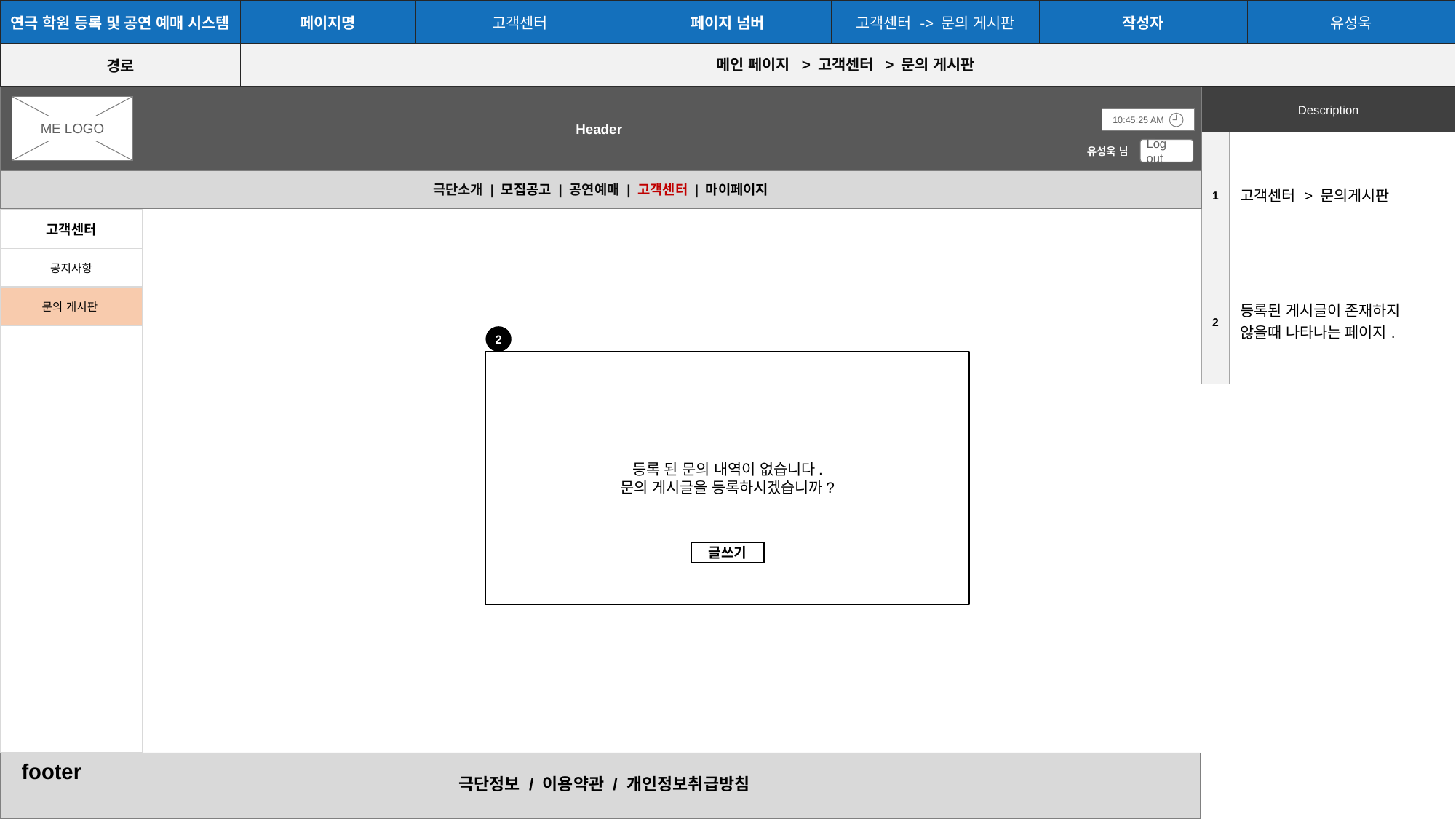

| 연극 학원 등록 및 공연 예매 시스템 | 페이지명 | 고객센터 | 페이지 넘버 | 고객센터 -> 문의 게시판 | 작성자 | 유성욱 |
| --- | --- | --- | --- | --- | --- | --- |
| 경로 | 메인 페이지 > 고객센터 > 문의 게시판 |  |  |  |  |  |
Header
| Description |
| --- |

ME LOGO
10:45:25 AM

| 1 | 고객센터 > 문의게시판 |
| --- | --- |
| 2 | 등록된 게시글이 존재하지 않을때 나타나는 페이지. |
유성욱 님
Log out
극단소개 | 모집공고 | 공연예매 | 고객센터 | 마이페이지
| 고객센터 |
| --- |
| 공지사항 |
| 문의 게시판 |
|  |
2
등록 된 문의 내역이 없습니다.
문의 게시글을 등록하시겠습니까?
1
글쓰기

footer
극단정보 / 이용약관 / 개인정보취급방침